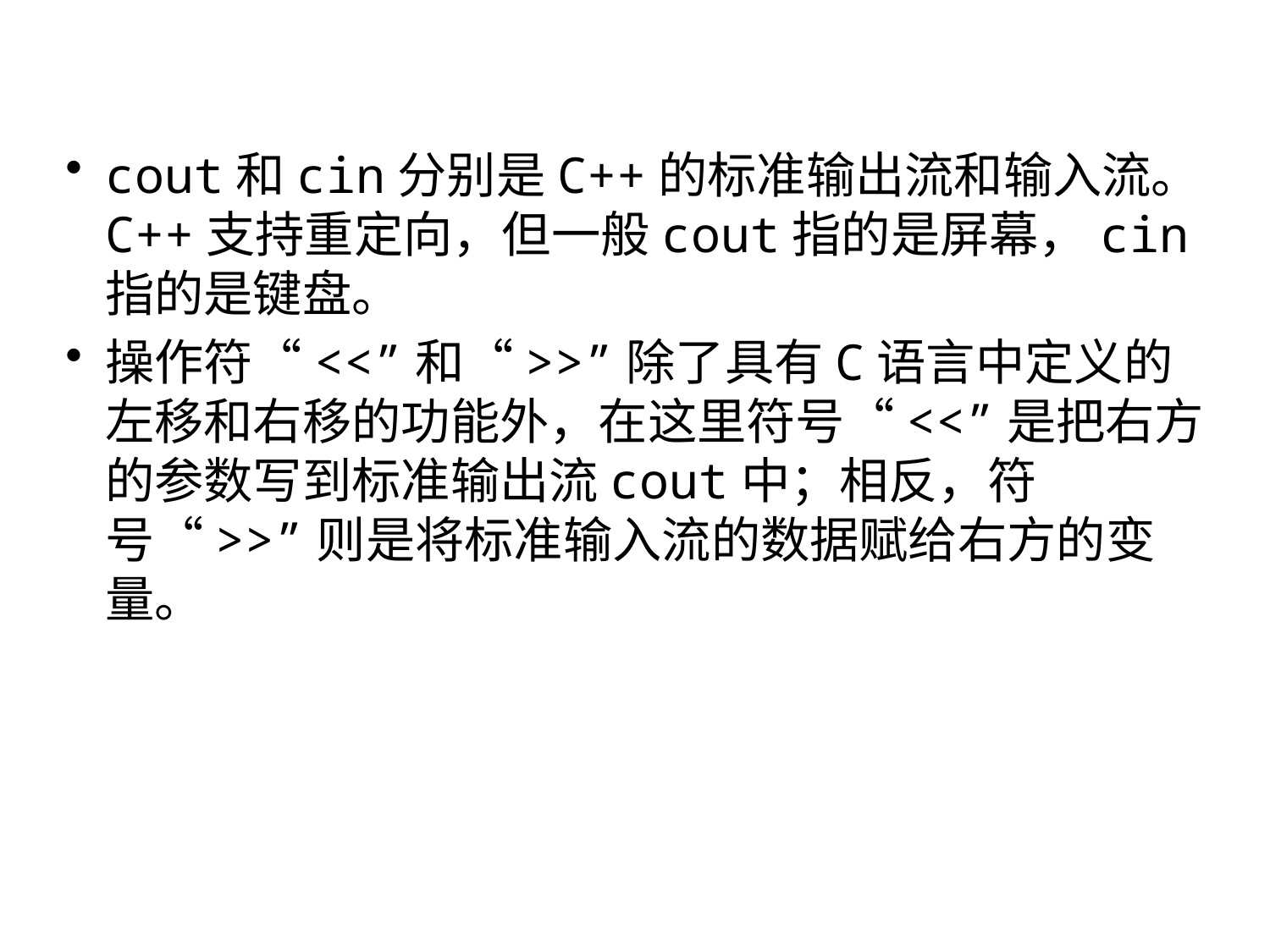

cout和cin分别是C++的标准输出流和输入流。C++支持重定向，但一般cout指的是屏幕，cin指的是键盘。
操作符“<<”和“>>”除了具有C语言中定义的左移和右移的功能外，在这里符号“<<”是把右方的参数写到标准输出流cout中；相反，符号“>>”则是将标准输入流的数据赋给右方的变量。